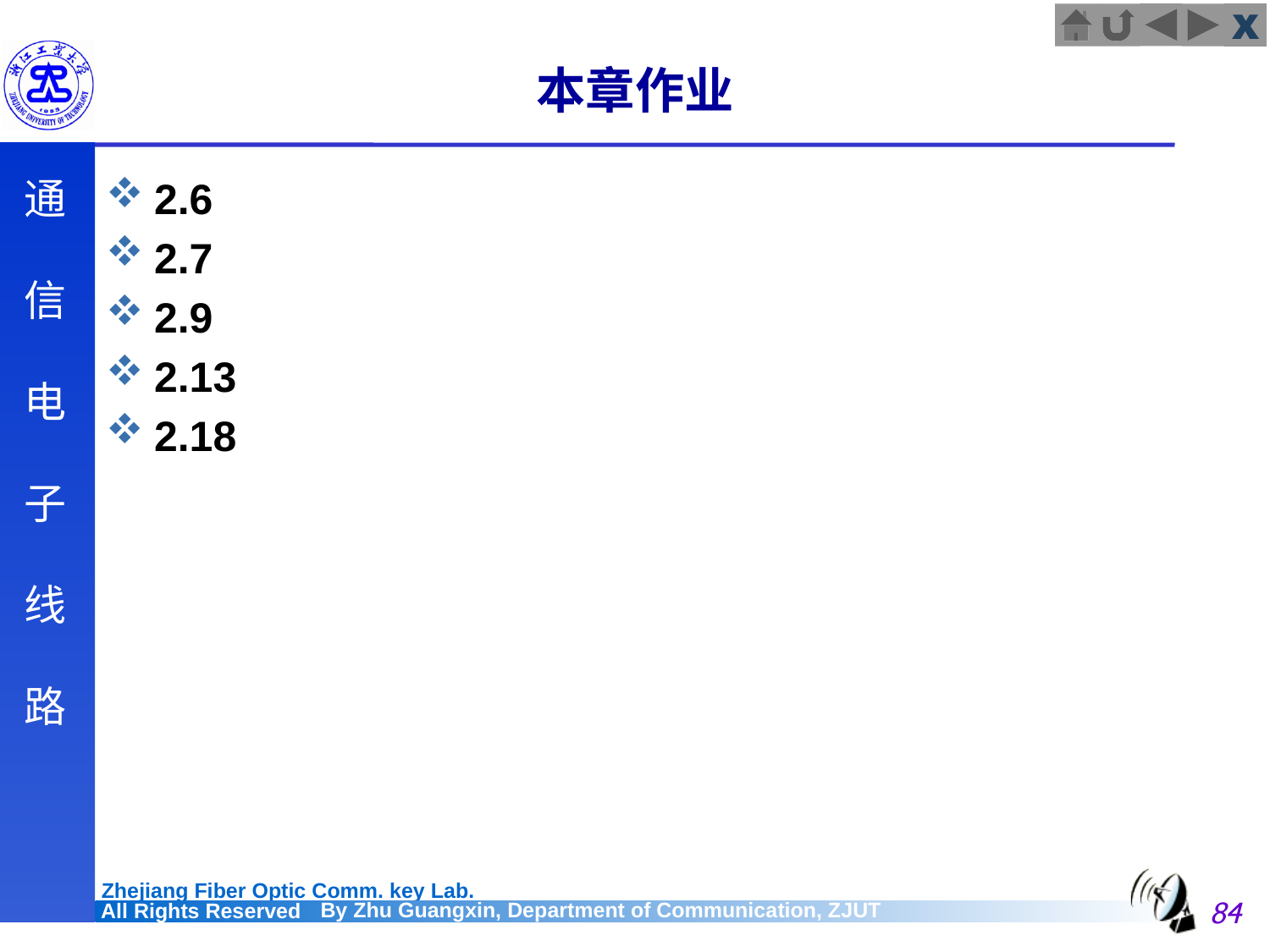

# 本章作业
2.6
2.7
2.9
2.13
2.18